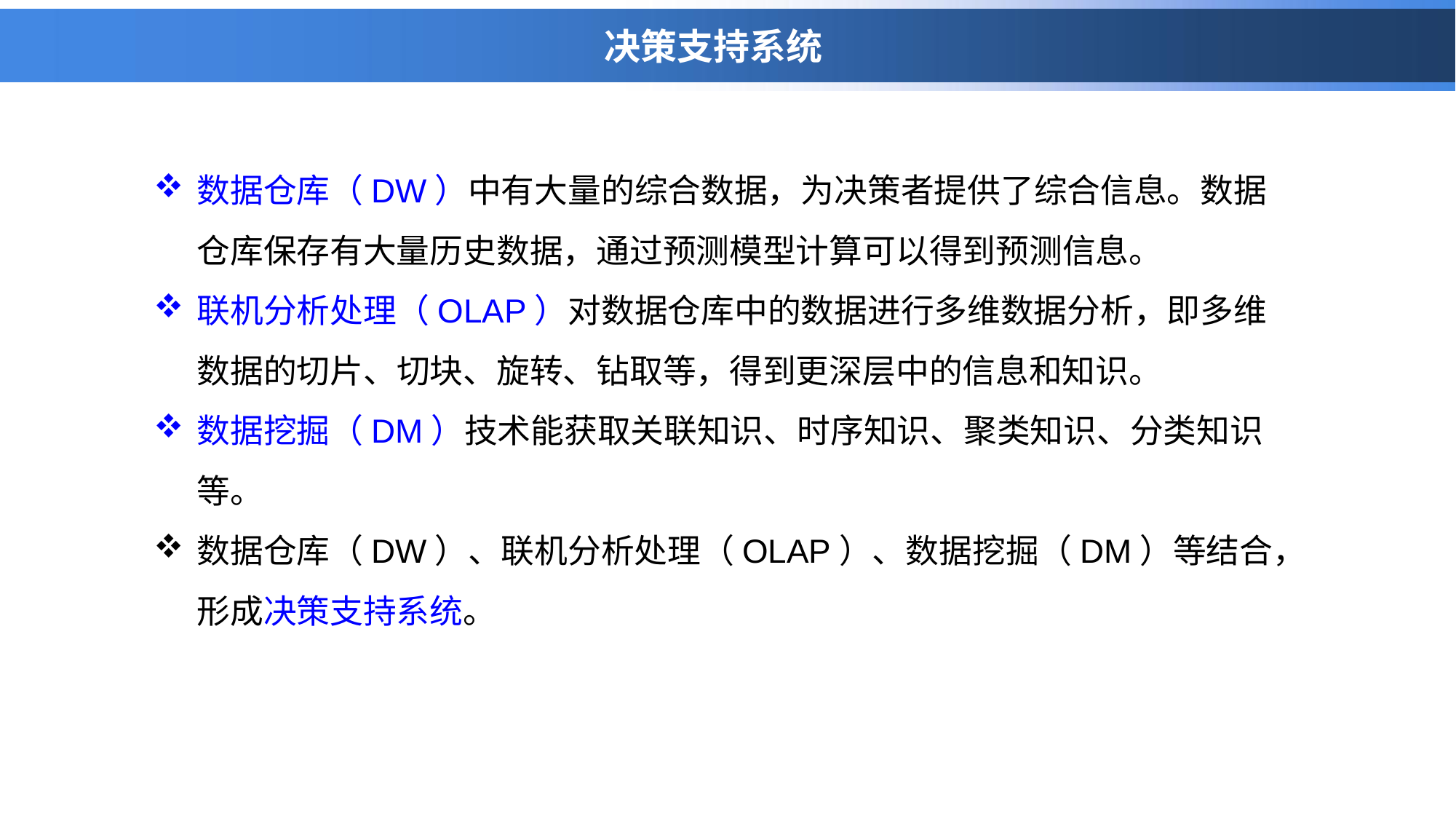

# 决策支持系统
数据仓库（DW）中有大量的综合数据，为决策者提供了综合信息。数据仓库保存有大量历史数据，通过预测模型计算可以得到预测信息。
联机分析处理（OLAP）对数据仓库中的数据进行多维数据分析，即多维数据的切片、切块、旋转、钻取等，得到更深层中的信息和知识。
数据挖掘（DM）技术能获取关联知识、时序知识、聚类知识、分类知识等。
数据仓库（DW）、联机分析处理（OLAP）、数据挖掘（DM）等结合，形成决策支持系统。